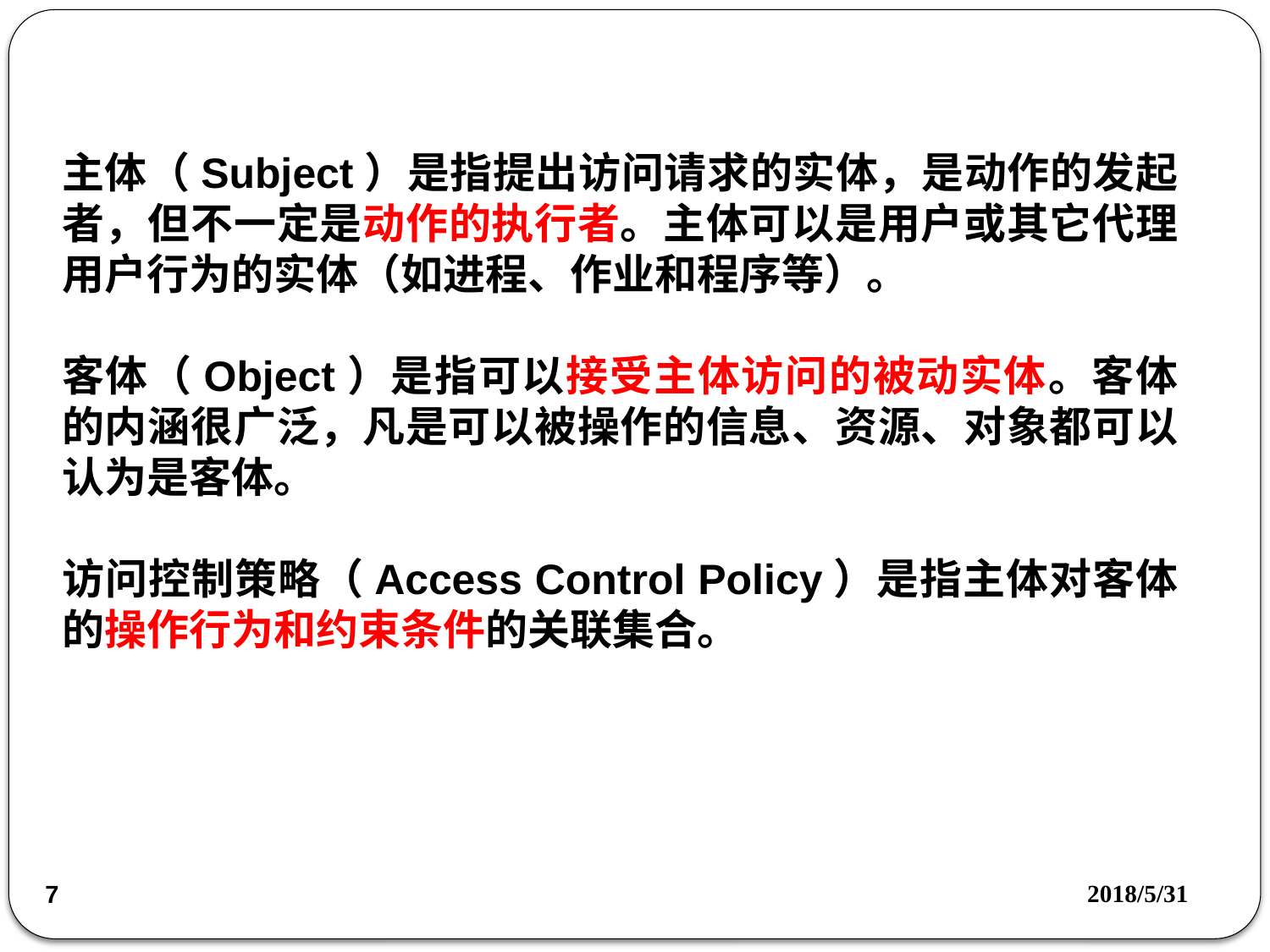

主体（Subject）是指提出访问请求的实体，是动作的发起者，但不一定是动作的执行者。主体可以是用户或其它代理用户行为的实体（如进程、作业和程序等）。

客体（Object）是指可以接受主体访问的被动实体。客体的内涵很广泛，凡是可以被操作的信息、资源、对象都可以认为是客体。

访问控制策略（Access Control Policy）是指主体对客体的操作行为和约束条件的关联集合。
2018/5/31
7